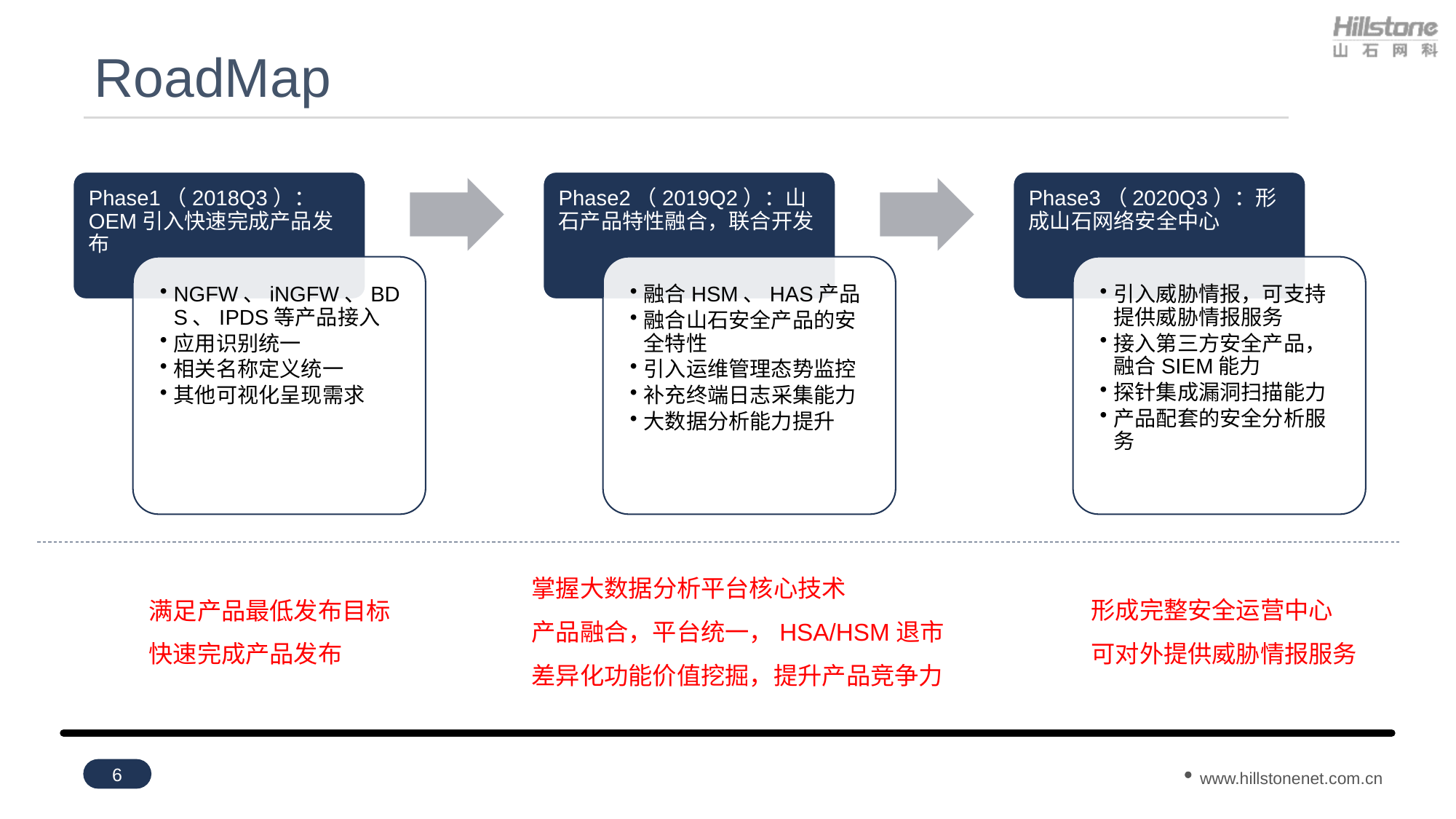

# RoadMap
Phase1（2018Q3）：OEM引入快速完成产品发布
NGFW、iNGFW、BDS、IPDS等产品接入
应用识别统一
相关名称定义统一
其他可视化呈现需求

Phase2（2019Q2）：山石产品特性融合，联合开发
融合HSM、HAS产品
融合山石安全产品的安全特性
引入运维管理态势监控
补充终端日志采集能力
大数据分析能力提升

Phase3（2020Q3）：形成山石网络安全中心
引入威胁情报，可支持提供威胁情报服务
接入第三方安全产品，融合SIEM能力
探针集成漏洞扫描能力
产品配套的安全分析服务
掌握大数据分析平台核心技术
产品融合，平台统一，HSA/HSM退市
差异化功能价值挖掘，提升产品竞争力
形成完整安全运营中心
可对外提供威胁情报服务
满足产品最低发布目标
快速完成产品发布
6